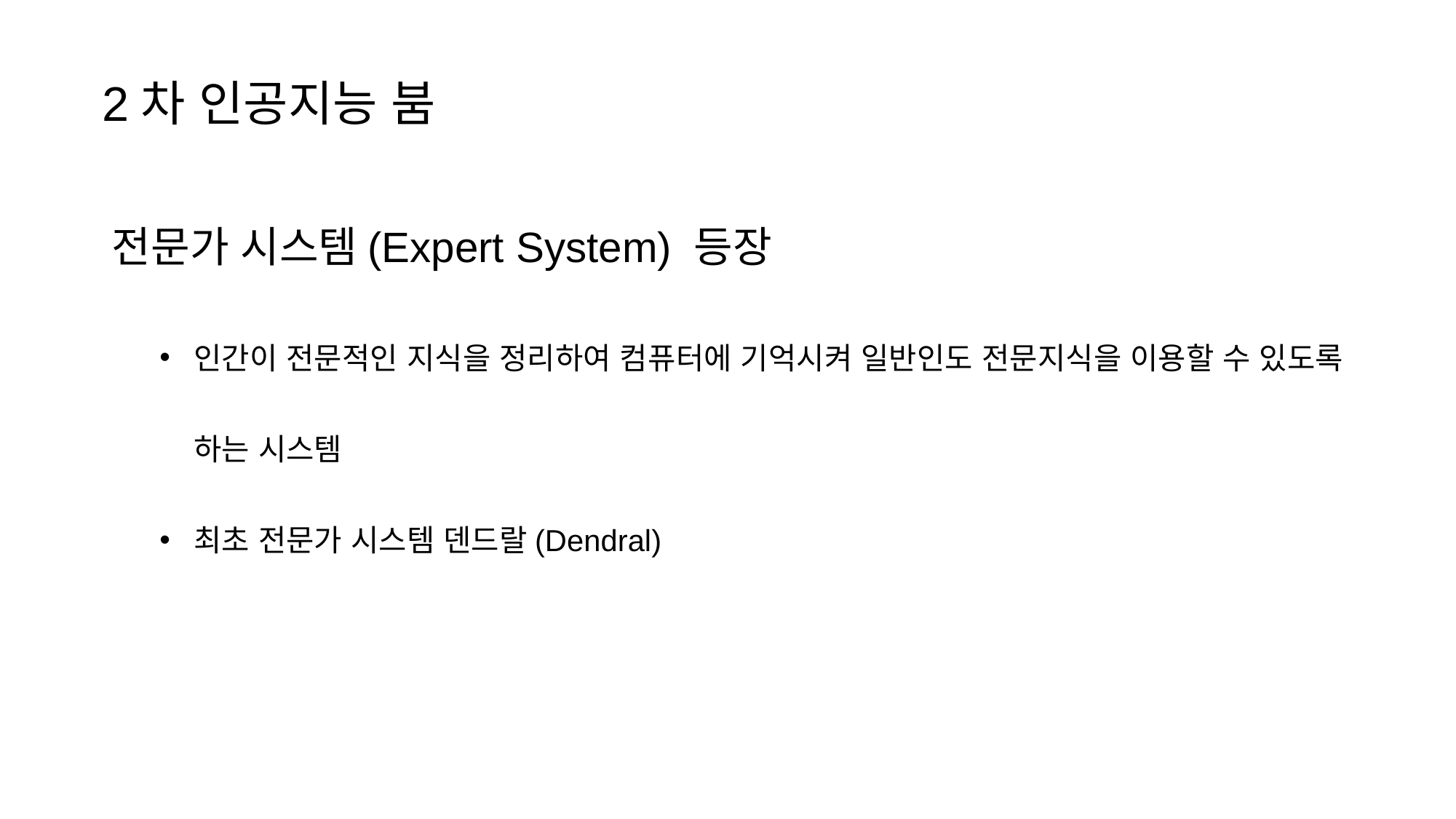

2차 인공지능 붐
전문가 시스템(Expert System) 등장
인간이 전문적인 지식을 정리하여 컴퓨터에 기억시켜 일반인도 전문지식을 이용할 수 있도록 하는 시스템
최초 전문가 시스템 덴드랄(Dendral)